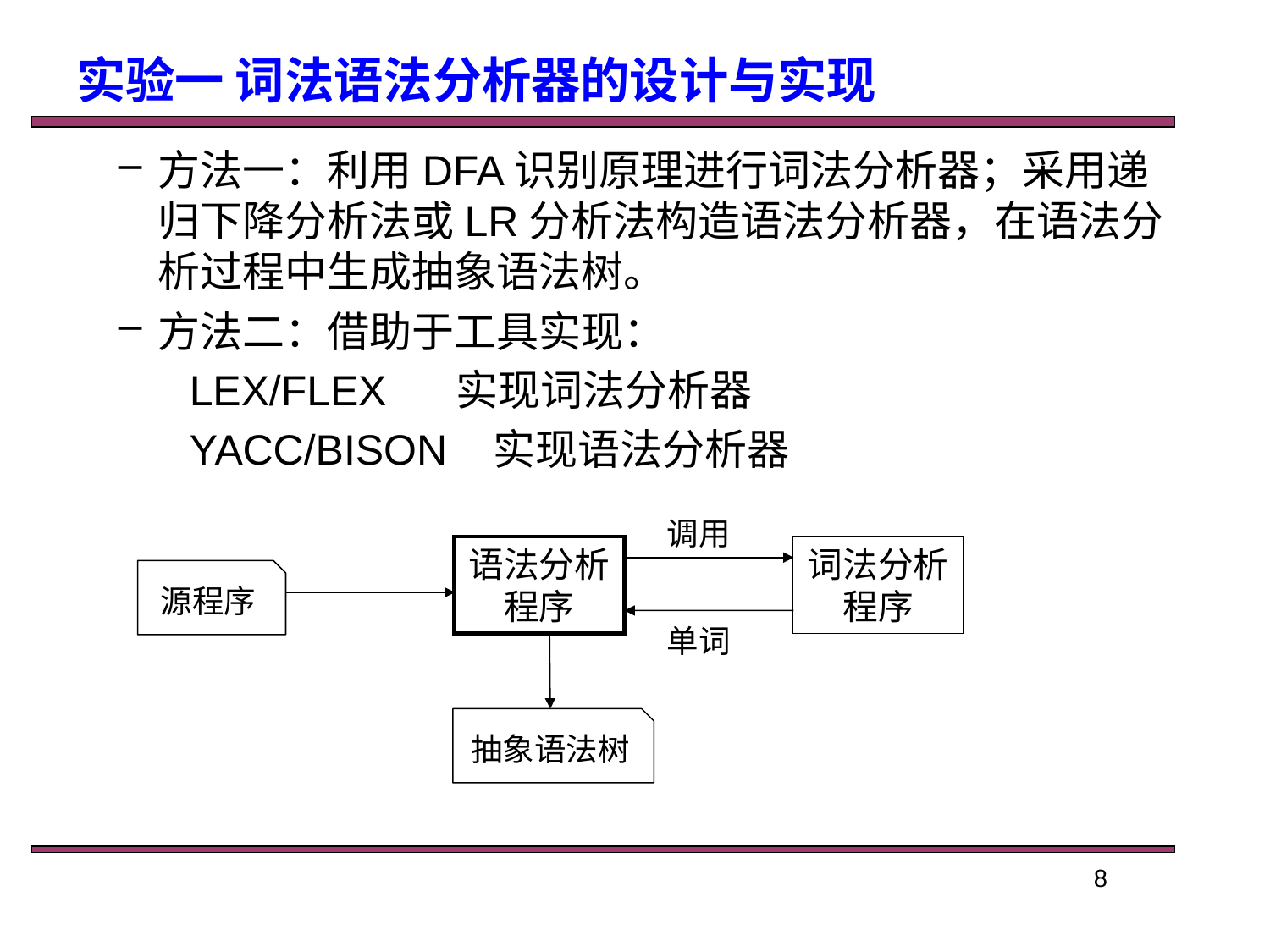

实验一 词法语法分析器的设计与实现
方法一：利用DFA识别原理进行词法分析器；采用递归下降分析法或LR分析法构造语法分析器，在语法分析过程中生成抽象语法树。
方法二：借助于工具实现：
      LEX/FLEX     实现词法分析器
      YACC/BISON   实现语法分析器

调用
语法分析程序
词法分析程序

源程序

单词

抽象语法树
8